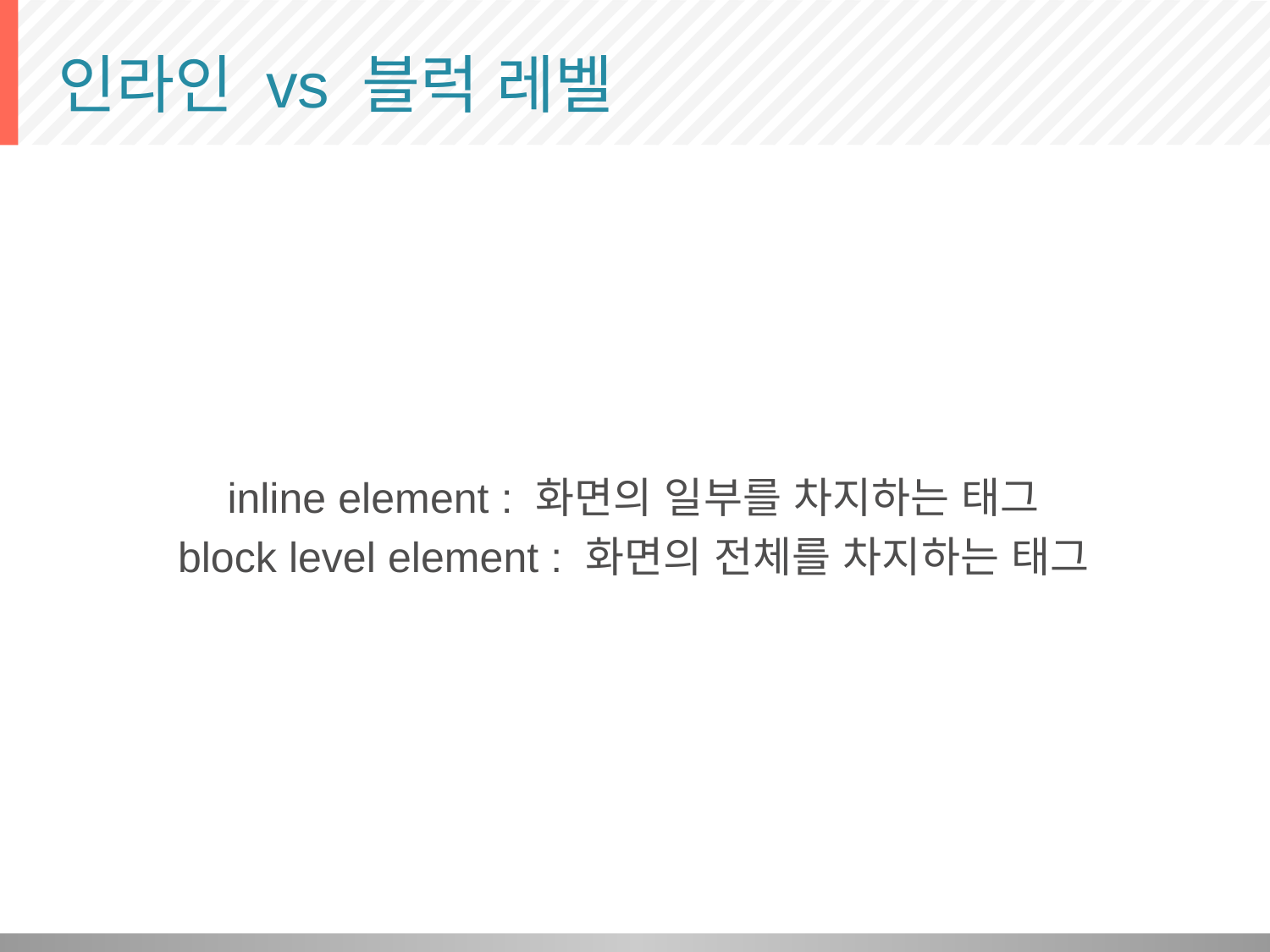

# 인라인 vs 블럭 레벨
inline element : 화면의 일부를 차지하는 태그
block level element : 화면의 전체를 차지하는 태그